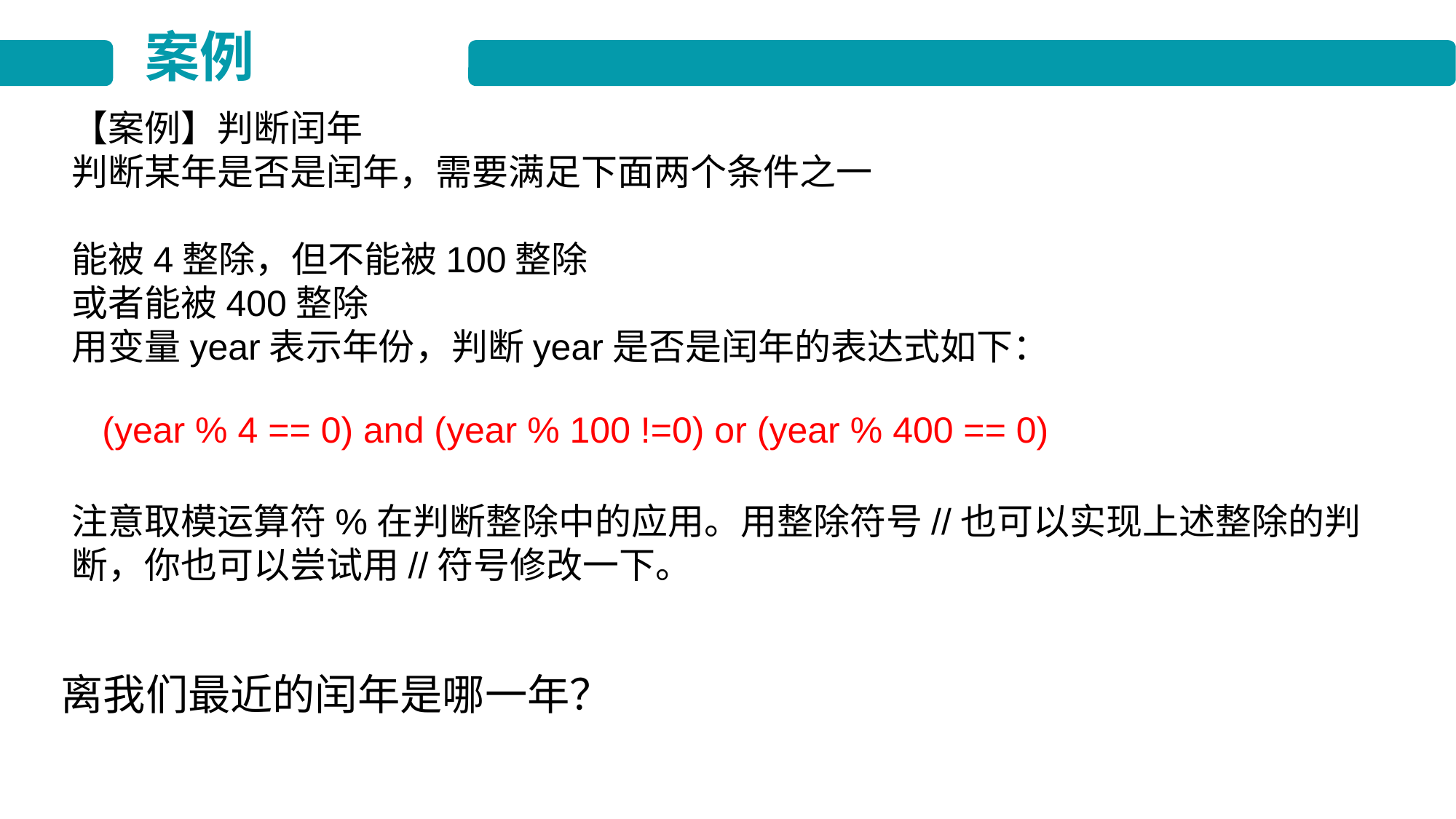

案例

【案例】判断闰年
判断某年是否是闰年，需要满足下面两个条件之一

能被4整除，但不能被100整除
或者能被400整除
用变量year表示年份，判断year是否是闰年的表达式如下：

注意取模运算符%在判断整除中的应用。用整除符号//也可以实现上述整除的判断，你也可以尝试用//符号修改一下。
(year % 4 == 0) and (year % 100 !=0) or (year % 400 == 0)
离我们最近的闰年是哪一年？